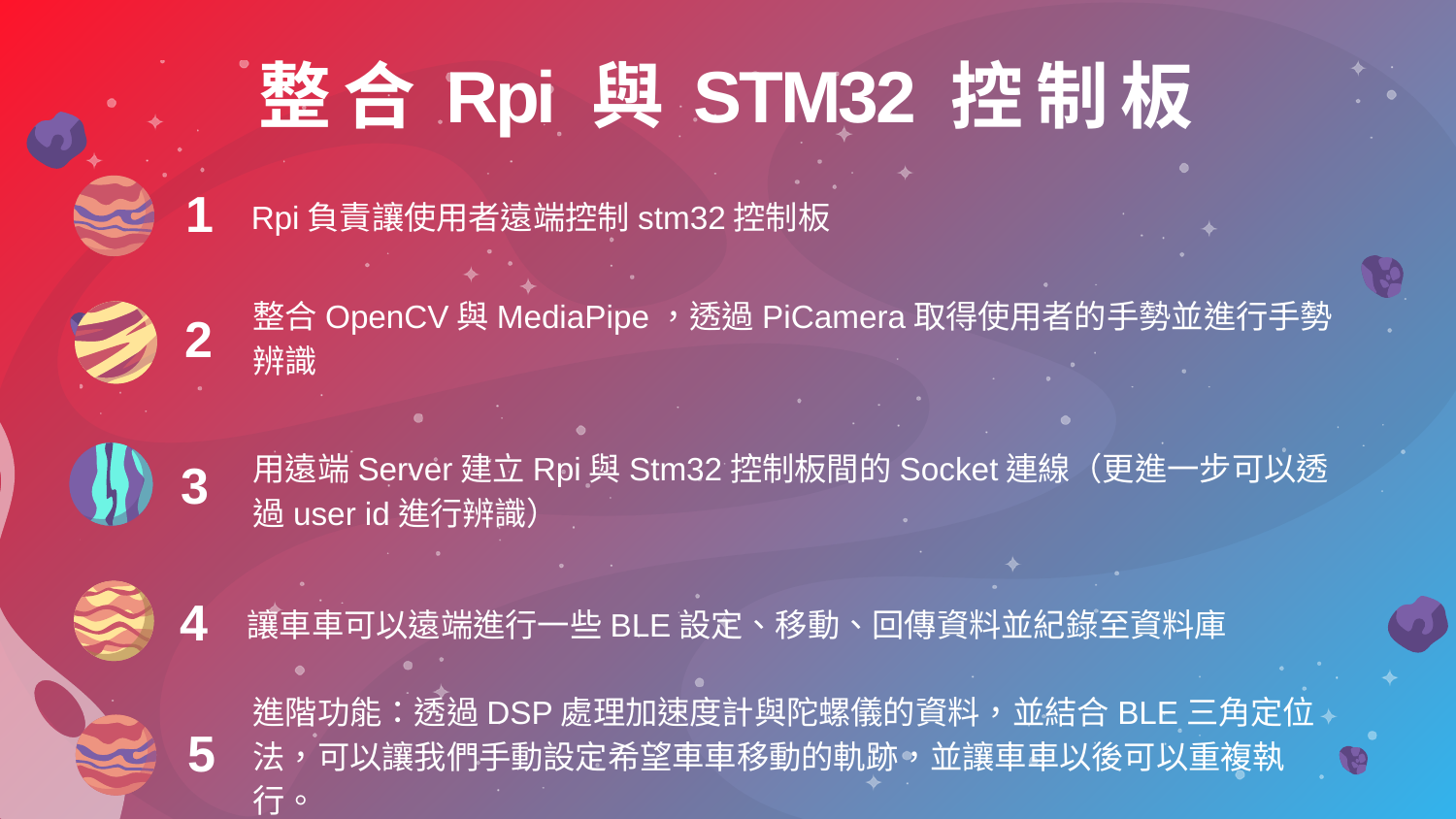

# 整合Rpi 與STM32 控制板
Rpi負責讓使用者遠端控制stm32控制板

1
整合OpenCV與MediaPipe，透過PiCamera取得使用者的手勢並進行手勢辨識

2
用遠端Server建立Rpi與Stm32控制板間的Socket連線（更進一步可以透過user id進行辨識）

3
讓車車可以遠端進行一些BLE設定、移動、回傳資料並紀錄至資料庫

4
進階功能：透過DSP處理加速度計與陀螺儀的資料，並結合BLE三角定位法，可以讓我們手動設定希望車車移動的軌跡，並讓車車以後可以重複執行。

5